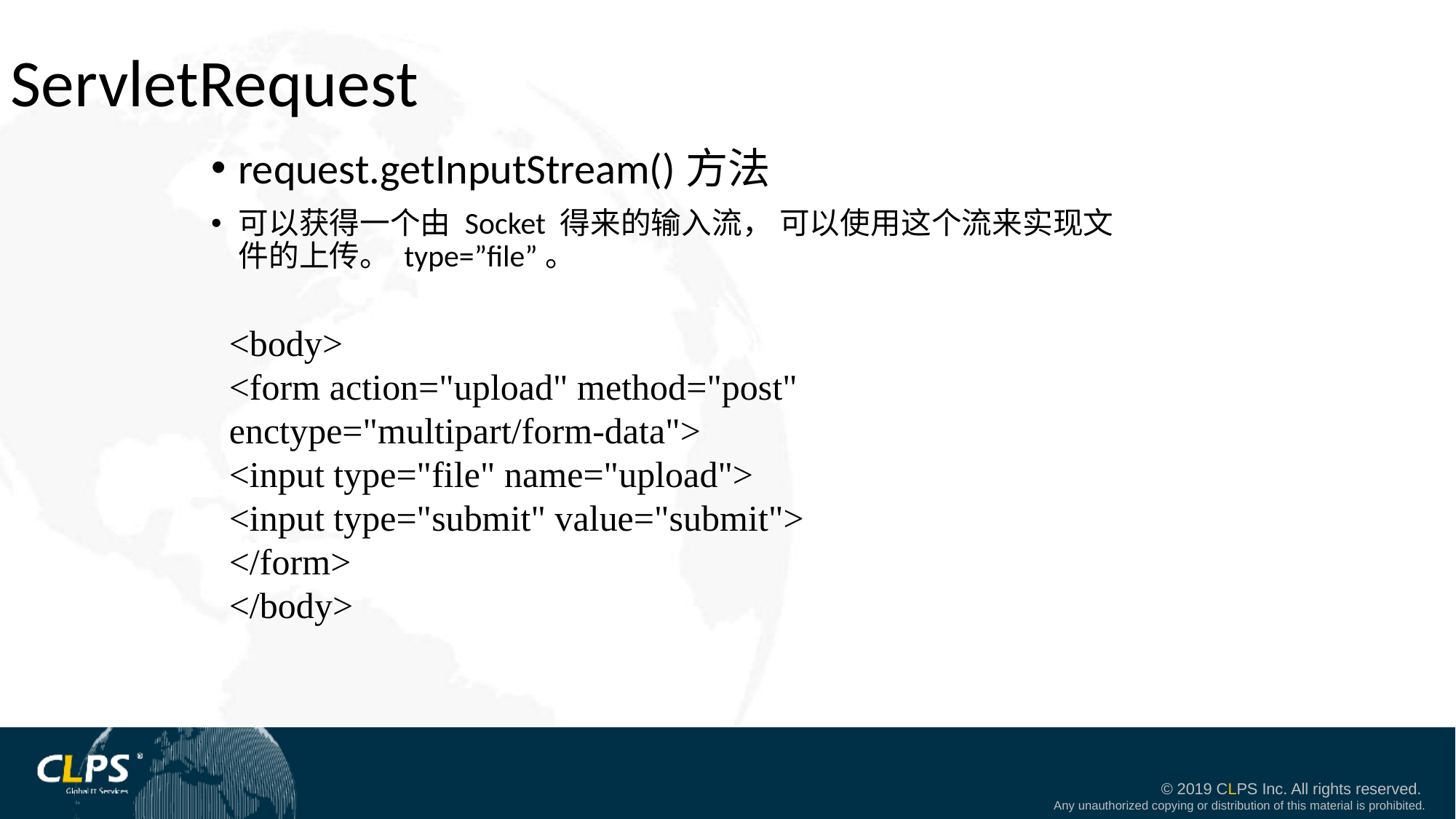

ServletRequest
request.getInputStream()方法
可以获得一个由 Socket 得来的输入流， 可以使用这个流来实现文件的上传。 type=”file”。
<body>
<form action="upload" method="post" enctype="multipart/form-data">
<input type="file" name="upload">
<input type="submit" value="submit">
</form>
</body>